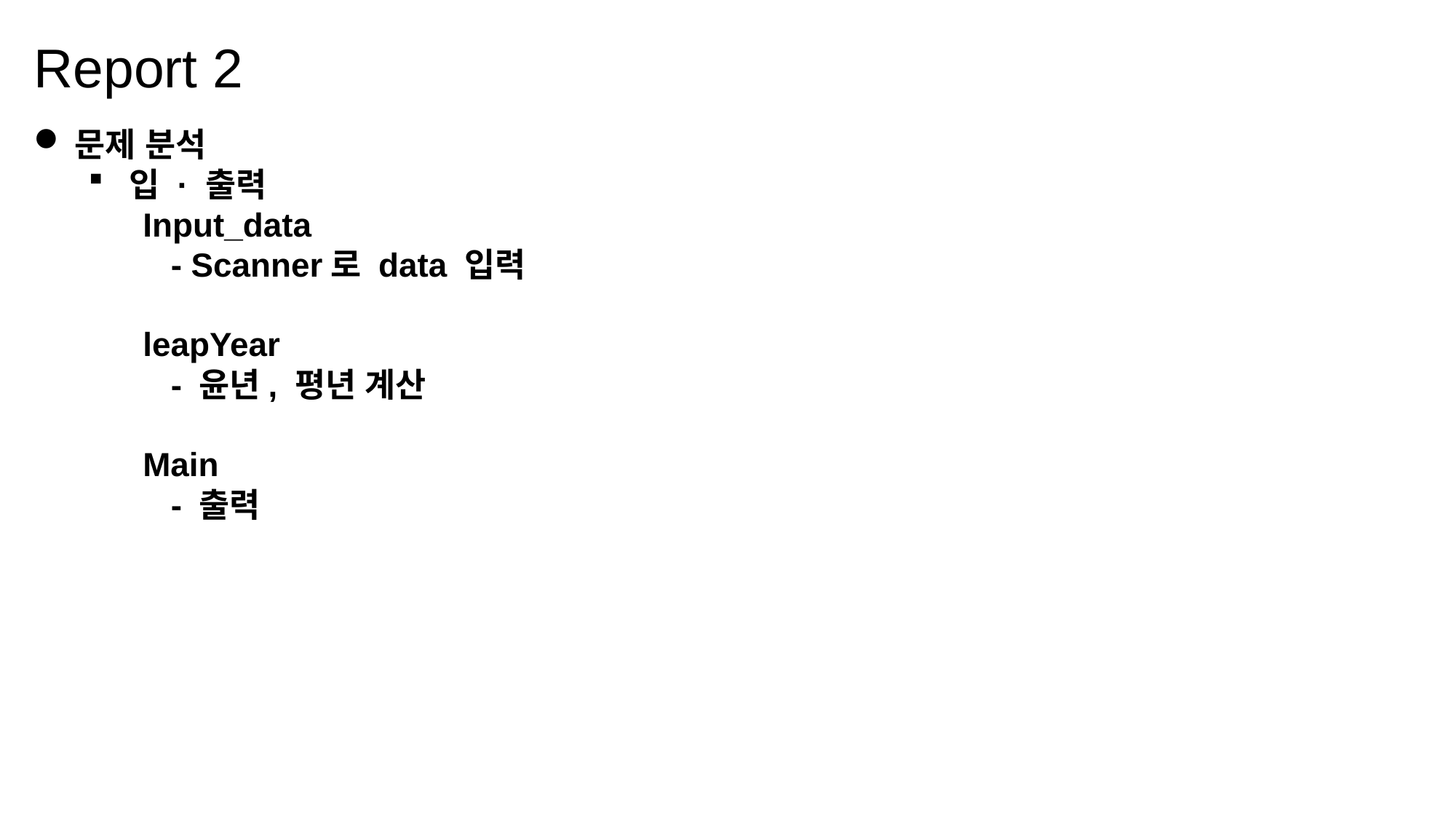

Report 2
문제 분석
입 · 출력
Input_data
   - Scanner로 data 입력

leapYear
   - 윤년, 평년 계산

Main
   - 출력